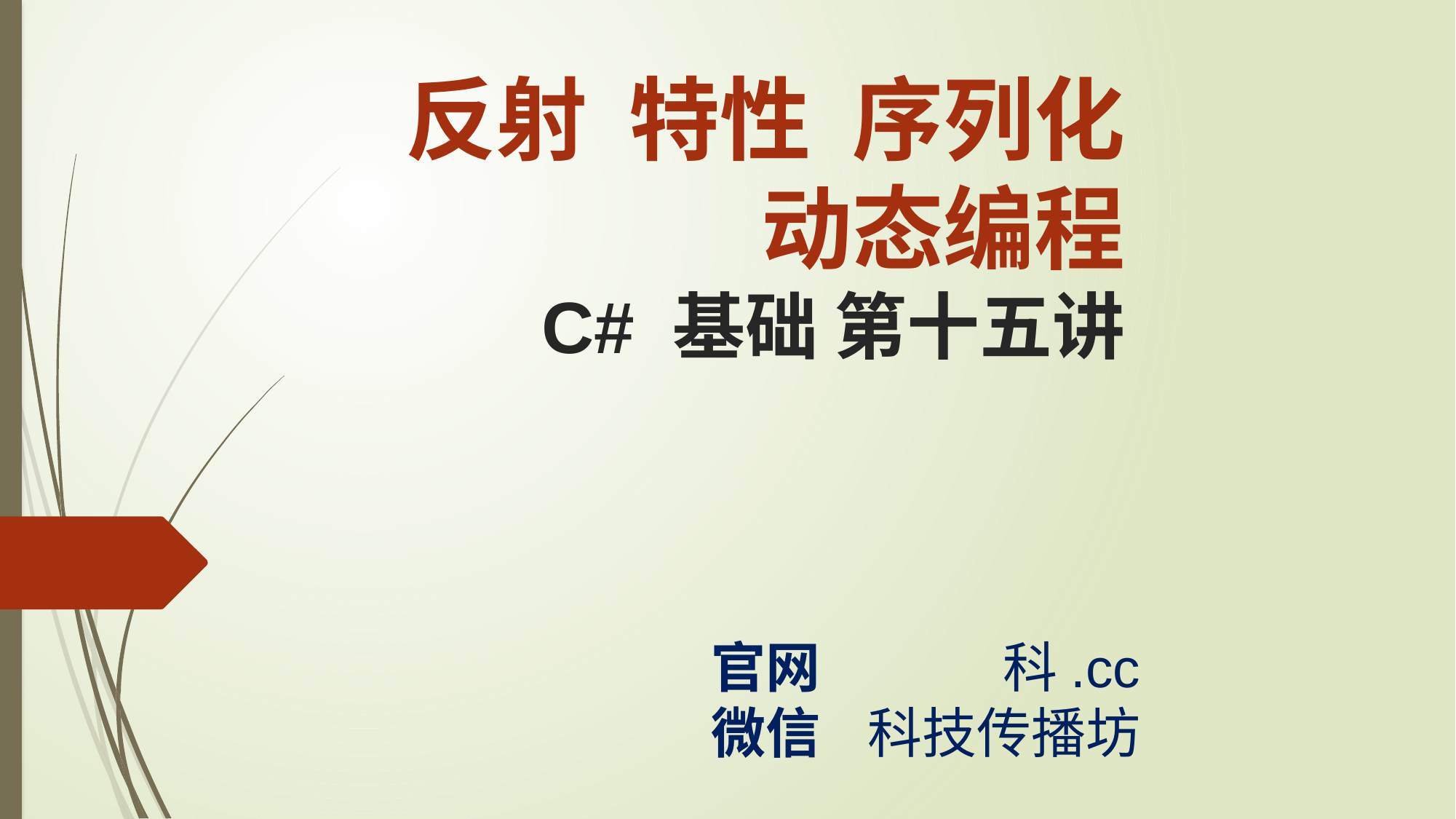

反射  特性  序列化
  动态编程
C# 基础 第十五讲
官网
微信
科.cc
科技传播坊